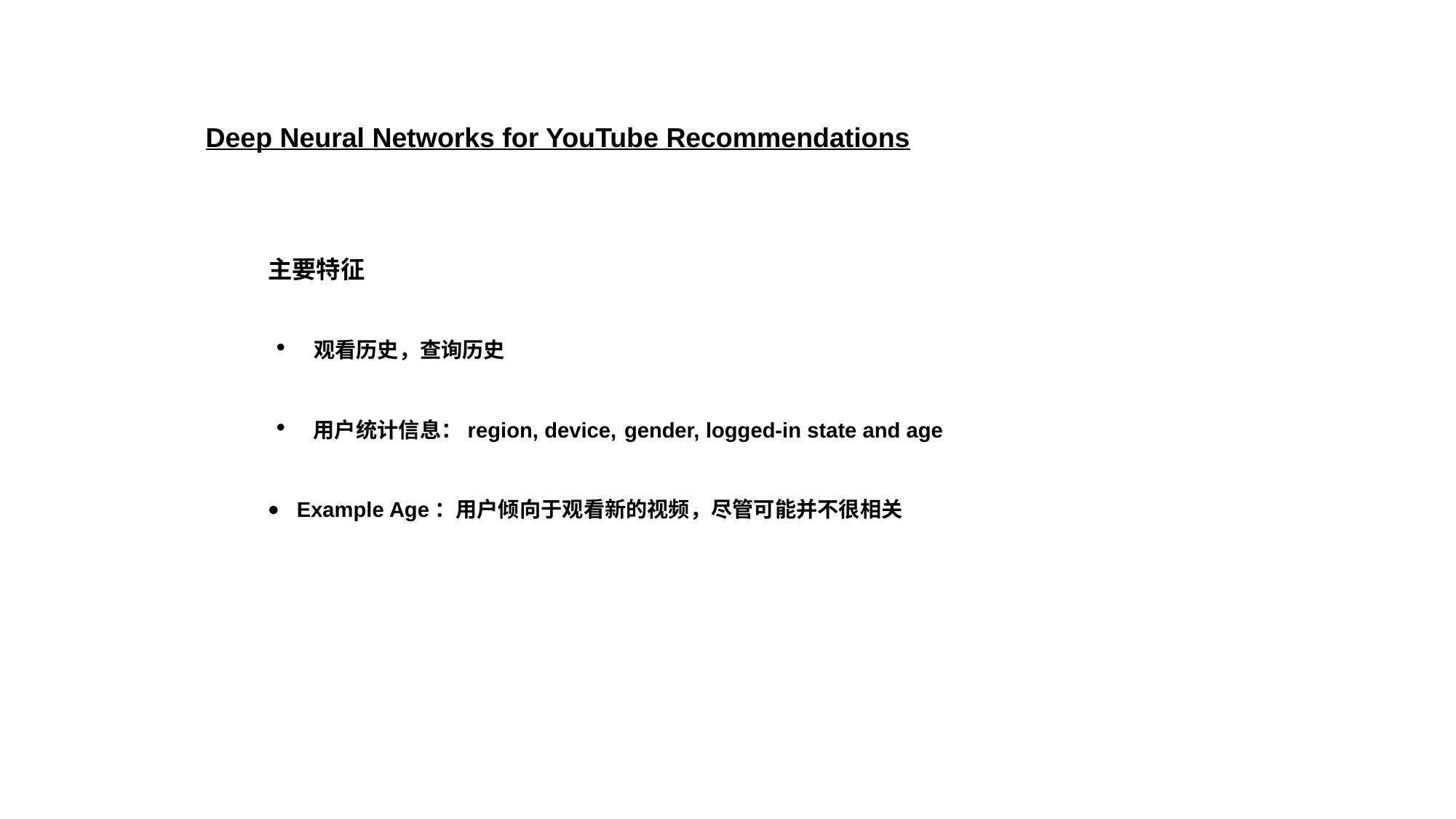

Deep Neural Networks for YouTube Recommendations

主要特征
•  观看历史，查询历史
•  用户统计信息：region, device, gender, logged-in state and age
•  Example Age：用户倾向于观看新的视频，尽管可能并不很相关